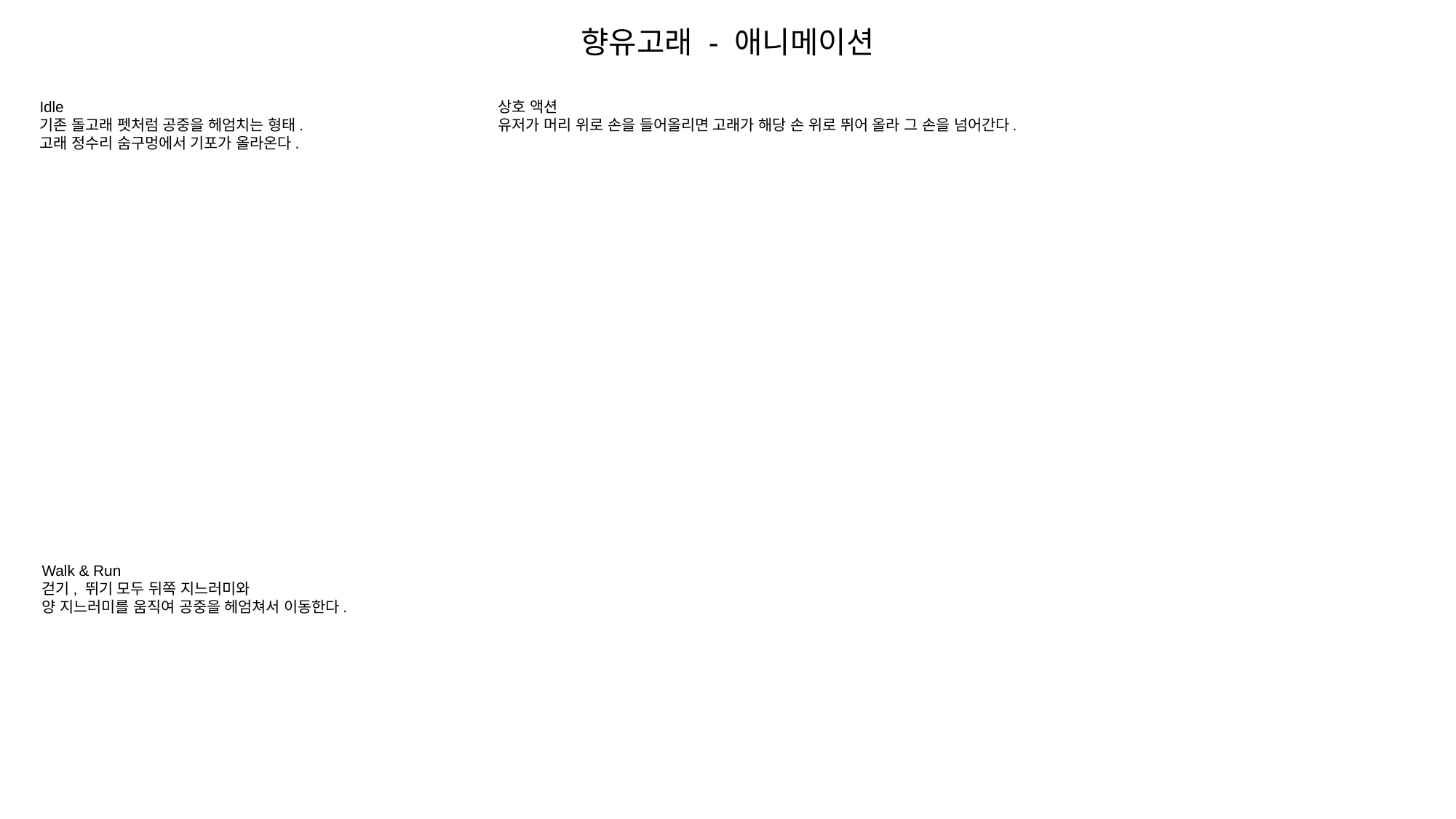

향유고래 - 애니메이션
Idle
기존 돌고래 펫처럼 공중을 헤엄치는 형태.
고래 정수리 숨구멍에서 기포가 올라온다.
상호 액션
유저가 머리 위로 손을 들어올리면 고래가 해당 손 위로 뛰어 올라 그 손을 넘어간다.
Walk & Run
걷기, 뛰기 모두 뒤쪽 지느러미와
양 지느러미를 움직여 공중을 헤엄쳐서 이동한다.